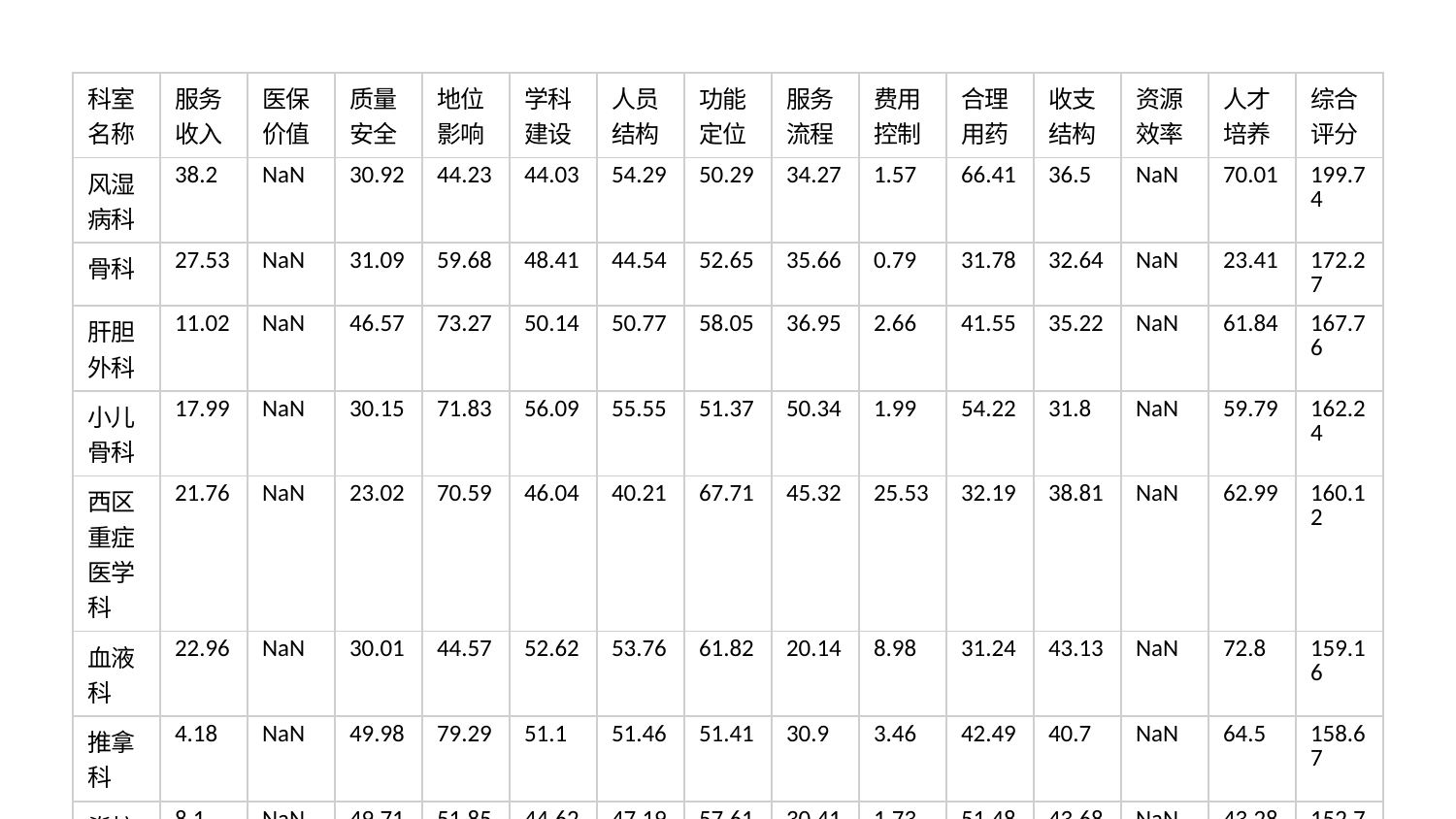

| 科室名称 | 服务收入 | 医保价值 | 质量安全 | 地位影响 | 学科建设 | 人员结构 | 功能定位 | 服务流程 | 费用控制 | 合理用药 | 收支结构 | 资源效率 | 人才培养 | 综合评分 |
| --- | --- | --- | --- | --- | --- | --- | --- | --- | --- | --- | --- | --- | --- | --- |
| 风湿病科 | 38.2 | NaN | 30.92 | 44.23 | 44.03 | 54.29 | 50.29 | 34.27 | 1.57 | 66.41 | 36.5 | NaN | 70.01 | 199.74 |
| 骨科 | 27.53 | NaN | 31.09 | 59.68 | 48.41 | 44.54 | 52.65 | 35.66 | 0.79 | 31.78 | 32.64 | NaN | 23.41 | 172.27 |
| 肝胆外科 | 11.02 | NaN | 46.57 | 73.27 | 50.14 | 50.77 | 58.05 | 36.95 | 2.66 | 41.55 | 35.22 | NaN | 61.84 | 167.76 |
| 小儿骨科 | 17.99 | NaN | 30.15 | 71.83 | 56.09 | 55.55 | 51.37 | 50.34 | 1.99 | 54.22 | 31.8 | NaN | 59.79 | 162.24 |
| 西区重症医学科 | 21.76 | NaN | 23.02 | 70.59 | 46.04 | 40.21 | 67.71 | 45.32 | 25.53 | 32.19 | 38.81 | NaN | 62.99 | 160.12 |
| 血液科 | 22.96 | NaN | 30.01 | 44.57 | 52.62 | 53.76 | 61.82 | 20.14 | 8.98 | 31.24 | 43.13 | NaN | 72.8 | 159.16 |
| 推拿科 | 4.18 | NaN | 49.98 | 79.29 | 51.1 | 51.46 | 51.41 | 30.9 | 3.46 | 42.49 | 40.7 | NaN | 64.5 | 158.67 |
| 脊柱骨科 | 8.1 | NaN | 49.71 | 51.85 | 44.62 | 47.19 | 57.61 | 30.41 | 1.73 | 51.48 | 43.68 | NaN | 43.28 | 152.73 |
| 重症医学科 | 13.67 | NaN | 28.31 | 81.31 | 65.98 | 60.58 | 49.84 | 32.97 | 1.3 | 39.69 | 35.45 | NaN | 48.93 | 150.77 |
| 神经内科 | 14.8 | NaN | 26.75 | 79.33 | 55.97 | 53.95 | 52.99 | 25.69 | 1.01 | 45.66 | 25.62 | NaN | 63.92 | 149.27 |
| 康复科 | 17.31 | NaN | 32.56 | 41.93 | 48.39 | 53.85 | 40.44 | 26.59 | 2.13 | 52.71 | 40.74 | NaN | 74.25 | 146.99 |
| 男科 | 10.17 | NaN | 29.95 | 66.82 | 33.74 | 59.9 | 57.8 | 34.83 | 1.19 | 63.6 | 35.73 | NaN | 99.04 | 142.36 |
| 耳鼻喉科 | 9.79 | NaN | 24.36 | 86.41 | 37.08 | 47.05 | 52.76 | 20.11 | 3.4 | 41.81 | 49.71 | NaN | 66.56 | 136.07 |
| 治未病中心 | 14.91 | NaN | 26.02 | 50.2 | 51.21 | 60.55 | 45.64 | 47.36 | 1.92 | 30.27 | 56.32 | NaN | 50.01 | 135.75 |
| 脑病一科 | 6.05 | NaN | 28.1 | 92.91 | 34.12 | 47.97 | 46.14 | 45.44 | 2.13 | 44.37 | 29.82 | NaN | 45.41 | 133.26 |
| 心病四科 | 9.39 | NaN | 31.18 | 60.68 | 51.36 | 54.61 | 50.64 | 49.59 | 3.99 | 36.7 | 29.95 | NaN | 45.85 | 132.85 |
| 中医外治中心 | 8.03 | NaN | 25.28 | 79.67 | 36.78 | 52.43 | 55.03 | 50.52 | 1.49 | 52.1 | 31.98 | NaN | 46.55 | 130.52 |
| 脑病三科 | 15.96 | NaN | 21.67 | 55.07 | 61.72 | 51.63 | 41.21 | 15.73 | 4.8 | 42.59 | 36.01 | NaN | 21.19 | 127.43 |
| 乳腺甲状腺外科 | 8.13 | NaN | 22.29 | 83.05 | 61.01 | 58.92 | 37.72 | 23.4 | 3.05 | 30.61 | 28.89 | NaN | 67.64 | 126.41 |
| 老年医学科 | 14.41 | NaN | 15.9 | 75.82 | 40.65 | 43.17 | 51.77 | 37.14 | 1.08 | 34.34 | 48.12 | NaN | 29.91 | 126.39 |
| 产科 | 11.88 | NaN | 26.85 | 56.03 | 48.91 | 45.16 | 54.5 | 26.32 | 1.78 | 34.68 | 27.59 | NaN | 29.55 | 124.86 |
| 神经外科 | 5.6 | NaN | 26.19 | 77.71 | 54.22 | 54.94 | 41.88 | 47.81 | 5.69 | 36.96 | 32.54 | NaN | 51.07 | 124.66 |
| 关节骨科 | 5.27 | NaN | 24.04 | 74.28 | 58.02 | 45.75 | 50.46 | 39.68 | 25.56 | 67.98 | 29.79 | NaN | 64.48 | 124.54 |
| 小儿推拿科 | 12.74 | NaN | 14.42 | 71.73 | 65.73 | 48.64 | 37.78 | 41.45 | 1.47 | 64.94 | 31.56 | NaN | 59.53 | 124.47 |
| 内分泌科 | 9.45 | NaN | 26.18 | 48.84 | 57.21 | 59.16 | 45.48 | 55.02 | 1.34 | 54.45 | 35.52 | NaN | 59.96 | 124.13 |
| 消化内科 | 22.29 | NaN | 3.95 | 51.67 | 64.19 | 49.66 | 49.92 | 51.23 | 9.54 | 41.68 | 39.02 | NaN | 56.37 | 123.64 |
| 肛肠科 | 10.77 | NaN | 18.21 | 72.27 | 45.54 | 55.11 | 55.82 | 34.72 | 1.14 | 50.68 | 28.34 | NaN | 52.85 | 122.79 |
| 运动损伤骨科 | 7.37 | NaN | 32.76 | 48.66 | 44.19 | 66.33 | 46.18 | 34.65 | 2.03 | 28.82 | 35.12 | NaN | 36.79 | 121.3 |
| 妇科 | 3.43 | NaN | 30.33 | 69.35 | 62.7 | 40.9 | 46.21 | 36.64 | 1.38 | 42.72 | 27.88 | NaN | 62.07 | 120.81 |
| 妇二科 | 10.32 | NaN | 20.77 | 60.73 | 31.75 | 56.94 | 41.04 | 59.31 | 2.53 | 51.37 | 38.6 | NaN | 47.32 | 120.22 |
| 肝病科 | 8.92 | NaN | 20.01 | 68.41 | 47.97 | 56.73 | 48.36 | 56.24 | 1.08 | 34.41 | 43.21 | NaN | 48.41 | 120.16 |
| 脾胃病科 | 3.58 | NaN | 36.16 | 43.63 | 55.06 | 45.67 | 55.69 | 30.17 | 7.94 | 51.51 | 28.58 | NaN | 68.9 | 119.37 |
| 显微骨科 | 8.45 | NaN | 22.3 | 63.89 | 45.9 | 57.7 | 32.57 | 58.6 | 5.05 | 51.06 | 33.92 | NaN | 41.65 | 119.17 |
| 心血管内科 | 2.89 | NaN | 26.6 | 79.62 | 53.5 | 59.74 | 43.95 | 34.96 | 3.42 | 46.93 | 31.94 | NaN | 44.98 | 118.88 |
| 肿瘤内科 | 6.95 | NaN | 27.86 | 55.59 | 36.16 | 64.53 | 51.46 | 53.79 | 1.75 | 32.63 | 29.51 | NaN | 47.16 | 118.67 |
| 胸外科 | 4.35 | NaN | 31.9 | 54.84 | 62.73 | 49.81 | 39.3 | 41.87 | 10.6 | 34.09 | 36.88 | NaN | 40.11 | 117.68 |
| 东区肾病科 | 6.83 | NaN | 21.4 | 76.51 | 30.46 | 53.46 | 39.94 | 36.07 | 1.32 | 39.69 | 26.45 | NaN | 70.31 | 117.21 |
| 心病一科 | 11.8 | NaN | 25.05 | 44.61 | 51.37 | 56.76 | 45.05 | 18.89 | 1.43 | 31.48 | 25.02 | NaN | 46.71 | 117.06 |
| 周围血管科 | 3.11 | NaN | 37.82 | 44.08 | 59.57 | 47.55 | 44.07 | 26.76 | 14.02 | 57.35 | 27.69 | NaN | 21.25 | 116.36 |
| 口腔科 | 9.02 | NaN | 23.35 | 51.18 | 41.17 | 58.64 | 56.69 | 29.6 | 1.79 | 50.87 | 25.68 | NaN | 66.17 | 116.23 |
| 综合内科 | 5.65 | NaN | 21.51 | 80.1 | 41.76 | 51.31 | 35.11 | 48.14 | 1.44 | 32.3 | 26.59 | NaN | 57.74 | 115.88 |
| 针灸科 | 6.16 | NaN | 29.72 | 46.2 | 41.11 | 38.25 | 55.57 | 54.64 | 1.26 | 35.41 | 42.52 | NaN | 53.48 | 115.32 |
| 泌尿外科 | 4.94 | NaN | 27.57 | 52.33 | 45.55 | 53.47 | 42.86 | 55.78 | 0.74 | 38.79 | 42.39 | NaN | 65.27 | 114.35 |
| 普通外科 | 10.83 | NaN | 24.65 | 37.86 | 35.41 | 53.26 | 30.54 | 47.19 | 2.73 | 54.65 | 52.38 | NaN | 31.62 | 113.76 |
| 脑病二科 | 8.06 | NaN | 9.41 | 90.36 | 52.29 | 56.9 | 48.36 | 60.35 | 1.37 | 38.05 | 33.79 | NaN | 48.17 | 113.36 |
| 呼吸内科 | 4.46 | NaN | 23.06 | 77.33 | 37.98 | 42.51 | 35.34 | 37.51 | 26.07 | 23.18 | 34.44 | NaN | 39.42 | 112.06 |
| 微创骨科 | 2.38 | NaN | 30.59 | 49.38 | 47.47 | 53.79 | 39.91 | 45.93 | 3.41 | 46.22 | 45.08 | NaN | 45.44 | 109.25 |
| 儿科 | 12.24 | NaN | 17.96 | 40.93 | 71.23 | 48.04 | 38.42 | 36.66 | 2.25 | 38.11 | 37.54 | NaN | 39.62 | 109.2 |
| 中医经典科 | 3.73 | NaN | 18.72 | 71.34 | 55.7 | 65.42 | 53.31 | 35.05 | 2.6 | 44.64 | 42 | NaN | 61.72 | 109.12 |
| 肾病科 | 3.55 | NaN | 20.22 | 61.42 | 59.04 | 43.1 | 48.67 | 58.36 | 6.12 | 49.98 | 34.64 | NaN | 91.06 | 109.02 |
| 眼科 | 6.78 | NaN | 24.24 | 45.32 | 48.37 | 52.05 | 64.73 | 28.95 | 1.85 | 58.48 | 33.02 | NaN | 34.64 | 108.18 |
| 身心医学科 | 9.11 | NaN | 9.68 | 65.1 | 38.64 | 46.08 | 43.44 | 66.89 | 2.25 | 44.64 | 57.4 | NaN | 72.16 | 107 |
| 心病三科 | 6.1 | NaN | 24.26 | 36.35 | 49.27 | 67.06 | 34.52 | 41.6 | 26.72 | 49.66 | 31.88 | NaN | 64.82 | 106.35 |
| 美容皮肤科 | 4.87 | NaN | 17.01 | 66.44 | 35.34 | 58.04 | 52.11 | 47.1 | 1.82 | 37.29 | 42.67 | NaN | 67.99 | 105.14 |
| 心病二科 | 10.5 | NaN | 17.31 | 48.62 | 36.14 | 42.08 | 38.62 | 31.81 | 13.92 | 46.68 | 44.95 | NaN | 29.61 | 104.9 |
| 肾脏内科 | 7.11 | NaN | 10.77 | 70.98 | 50.35 | 53.94 | 40.57 | 37.83 | 8.9 | 50.85 | 31.39 | NaN | 69.86 | 103.78 |
| 创伤骨科 | 7.05 | NaN | 16.09 | 64.53 | 48.63 | 39.82 | 44.68 | 29.59 | 3.12 | 52.31 | 21.6 | NaN | 44.55 | 102.46 |
| 皮肤科 | 3.52 | NaN | 17.77 | 52.78 | 51.66 | 43.13 | 62.66 | 42.62 | 0.95 | 53.75 | 28.01 | NaN | 36.85 | 93.81 |
| 东区重症医学科 | 8.4 | NaN | 7.41 | 50.69 | 38.39 | 52.68 | 40.34 | 33.15 | 2.01 | 37.47 | 30.68 | NaN | 12.44 | 82.18 |